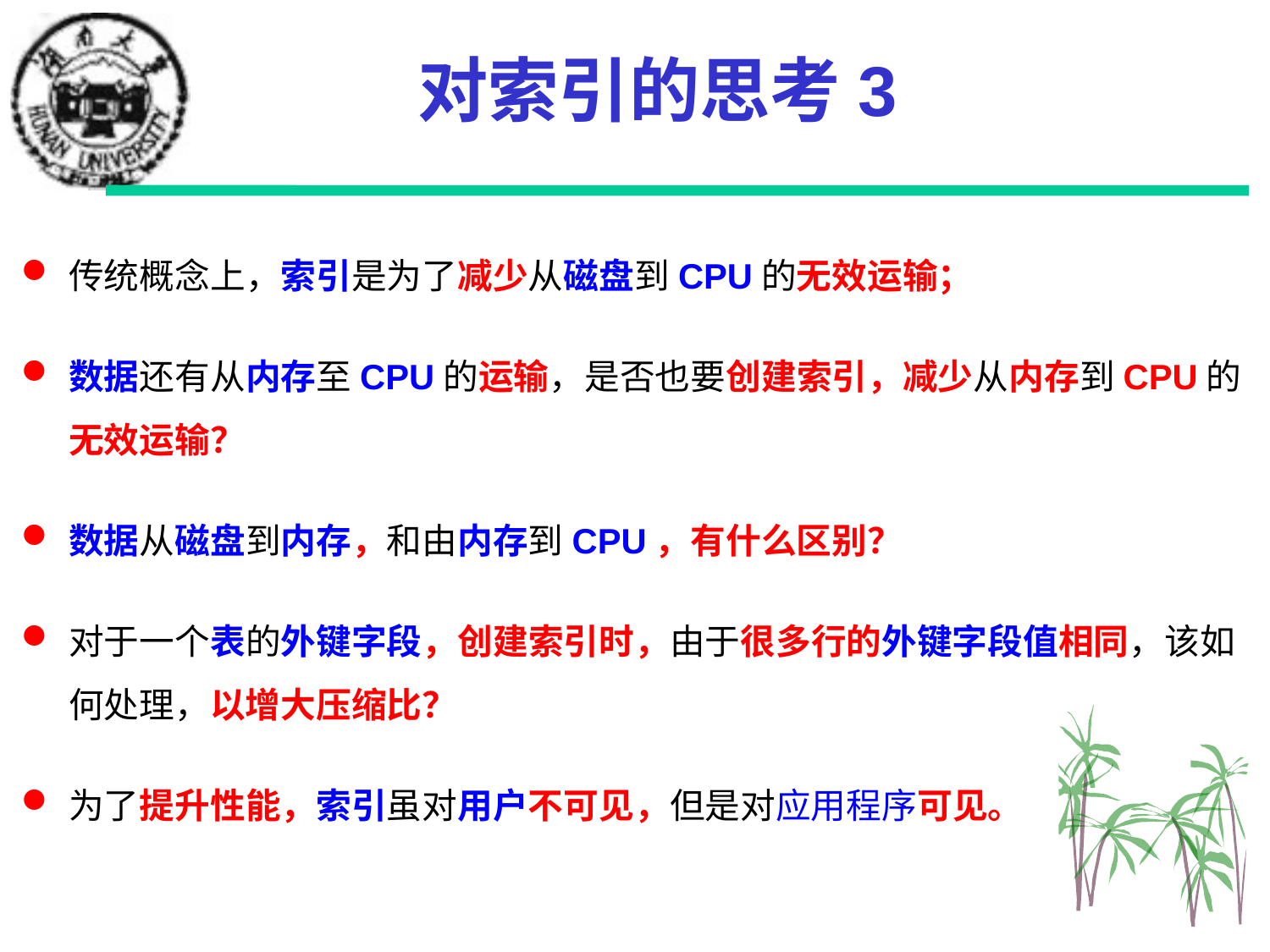

对索引的思考3
传统概念上，索引是为了减少从磁盘到CPU的无效运输；
数据还有从内存至CPU的运输，是否也要创建索引，减少从内存到CPU的无效运输？
数据从磁盘到内存，和由内存到CPU，有什么区别？
对于一个表的外键字段，创建索引时，由于很多行的外键字段值相同，该如何处理，以增大压缩比？
为了提升性能，索引虽对用户不可见，但是对应用程序可见。